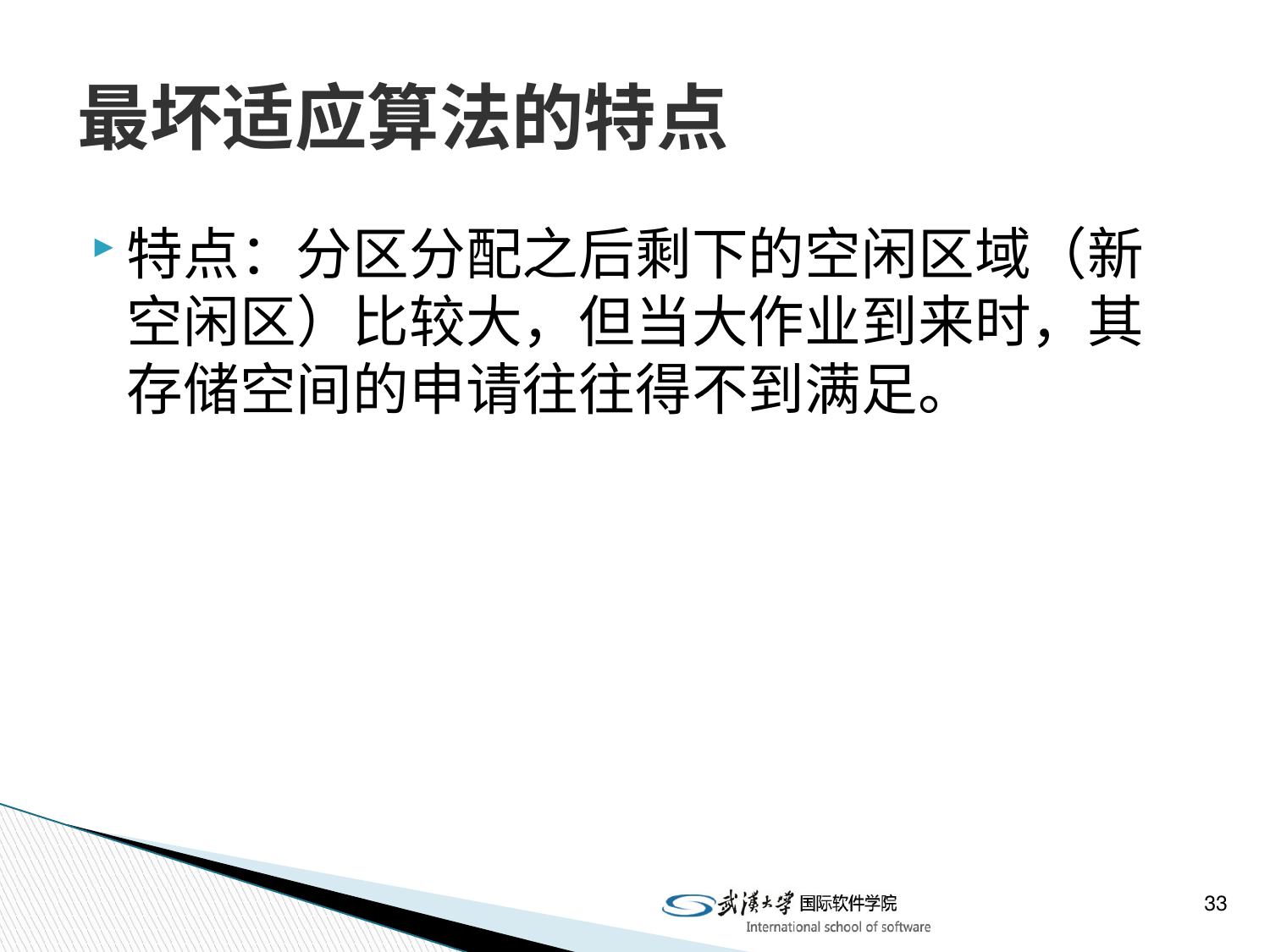

# 最坏适应算法的特点
特点：分区分配之后剩下的空闲区域（新空闲区）比较大，但当大作业到来时，其存储空间的申请往往得不到满足。